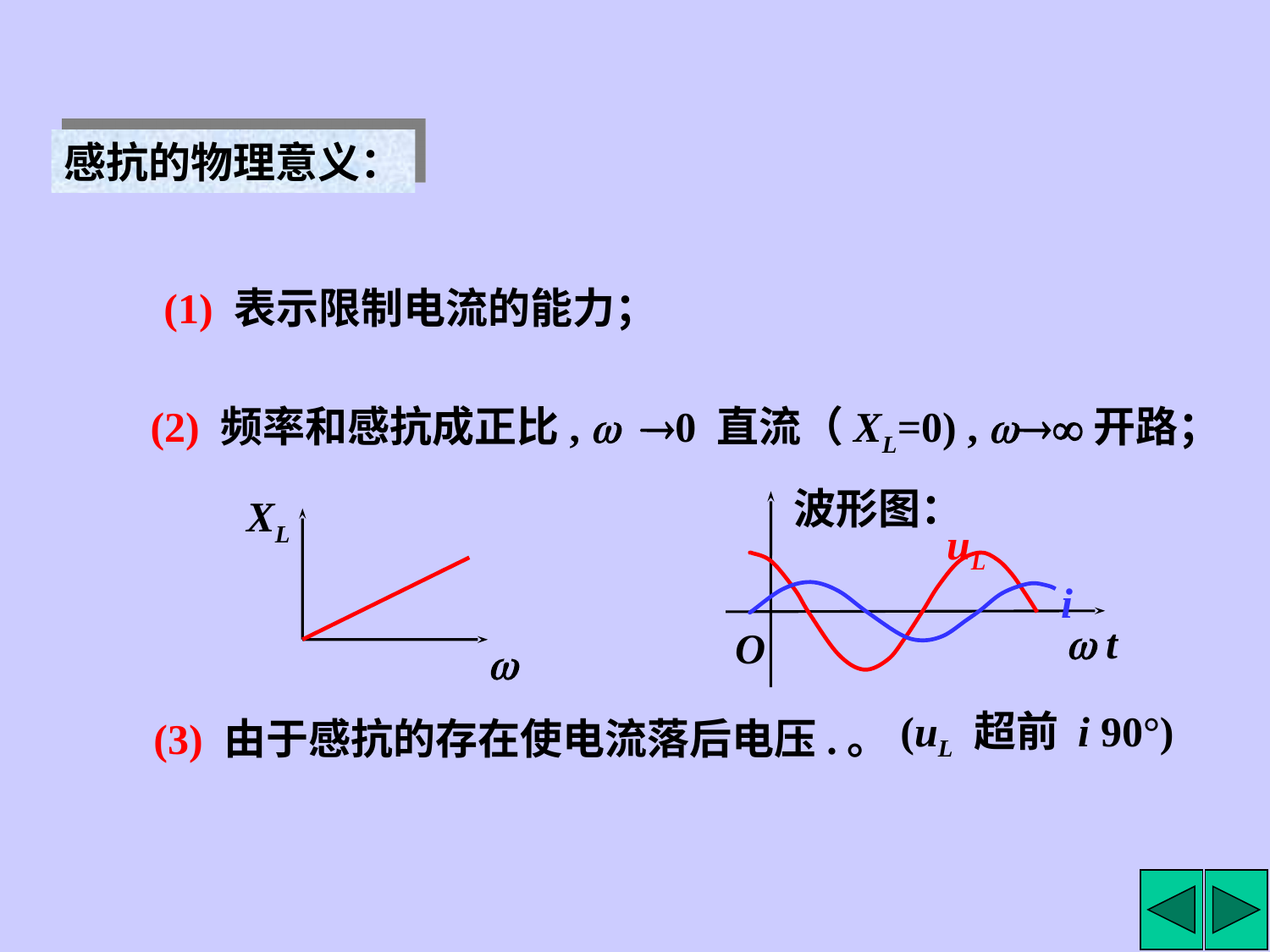

感抗的物理意义：
(1) 表示限制电流的能力；
(2) 频率和感抗成正比, ω →0 直流（XL=0) , ω→∞开路；
波形图：
XL

ω

uL

 i

ω t

O
(uL 超前 i 90°)
(3) 由于感抗的存在使电流落后电压.。